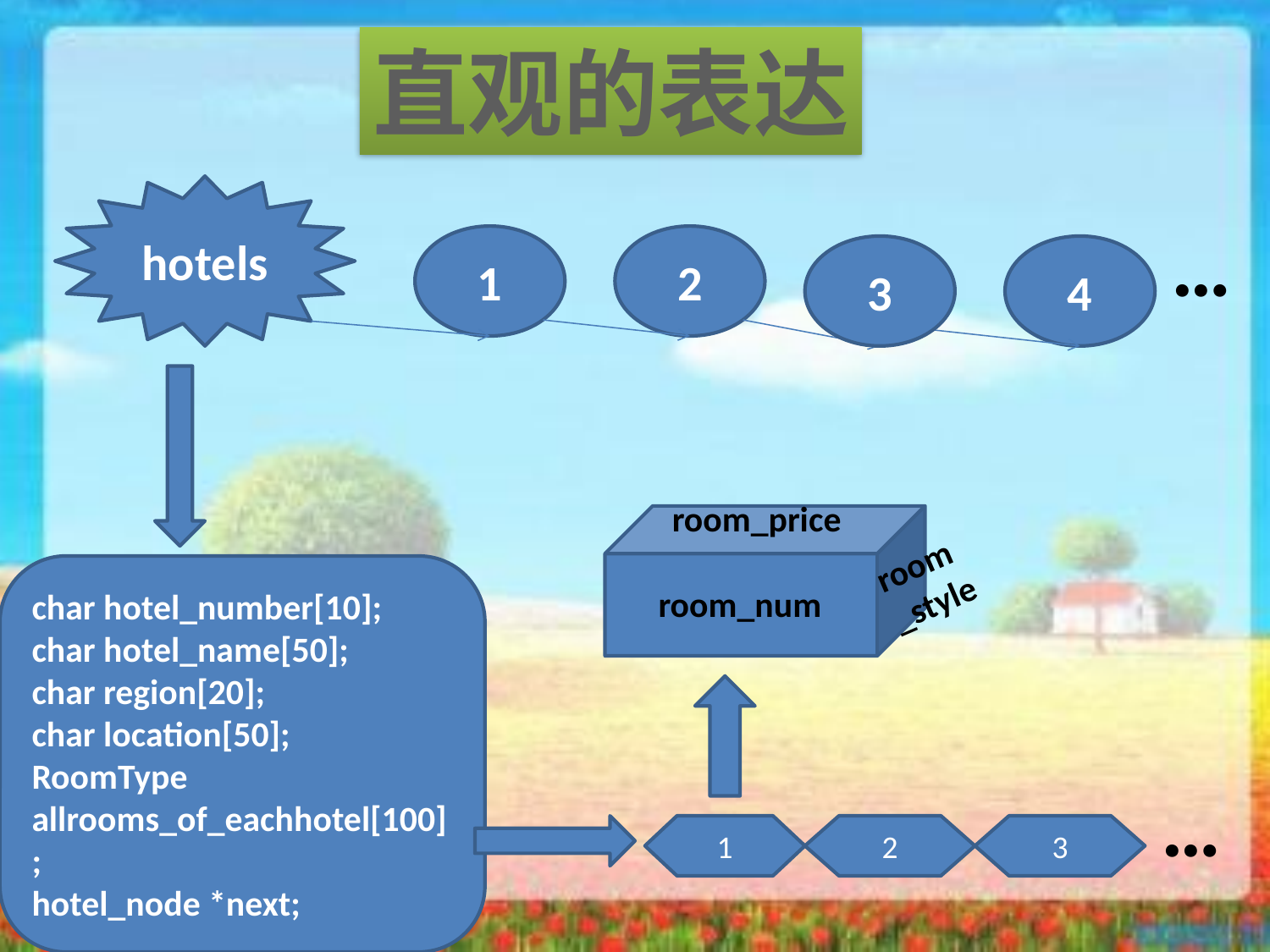

直观的表达
hotels
…
1
2
3
4

room_price

room
_style
char hotel_number[10];
char hotel_name[50];
char region[20];
char location[50];
RoomType allrooms_of_eachhotel[100];
hotel_node *next;
room_num

…

1
2
3